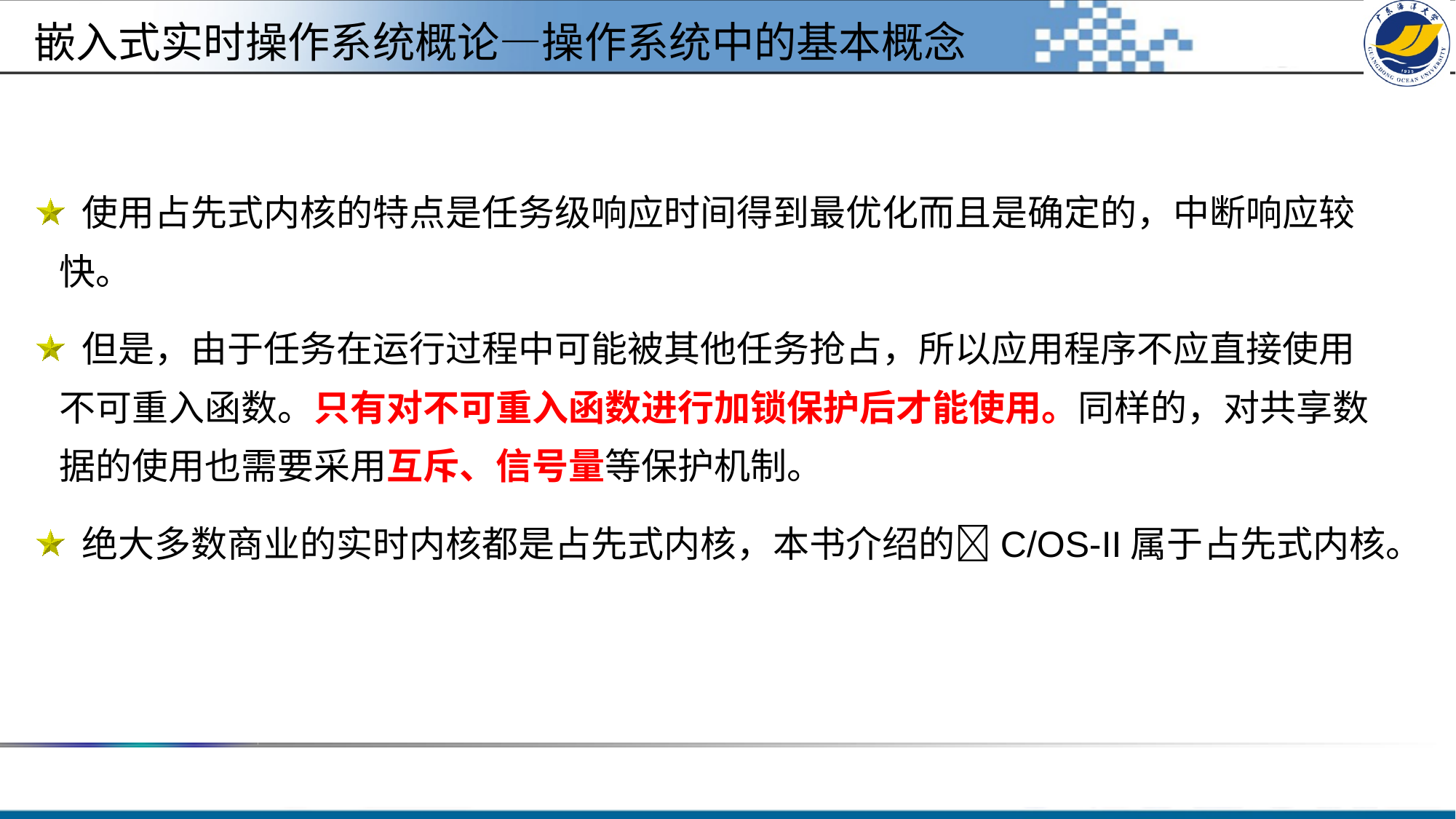

#
嵌入式实时操作系统概论—操作系统中的基本概念
 使用占先式内核的特点是任务级响应时间得到最优化而且是确定的，中断响应较快。
 但是，由于任务在运行过程中可能被其他任务抢占，所以应用程序不应直接使用不可重入函数。只有对不可重入函数进行加锁保护后才能使用。同样的，对共享数据的使用也需要采用互斥、信号量等保护机制。
 绝大多数商业的实时内核都是占先式内核，本书介绍的μC/OS-II属于占先式内核。
14